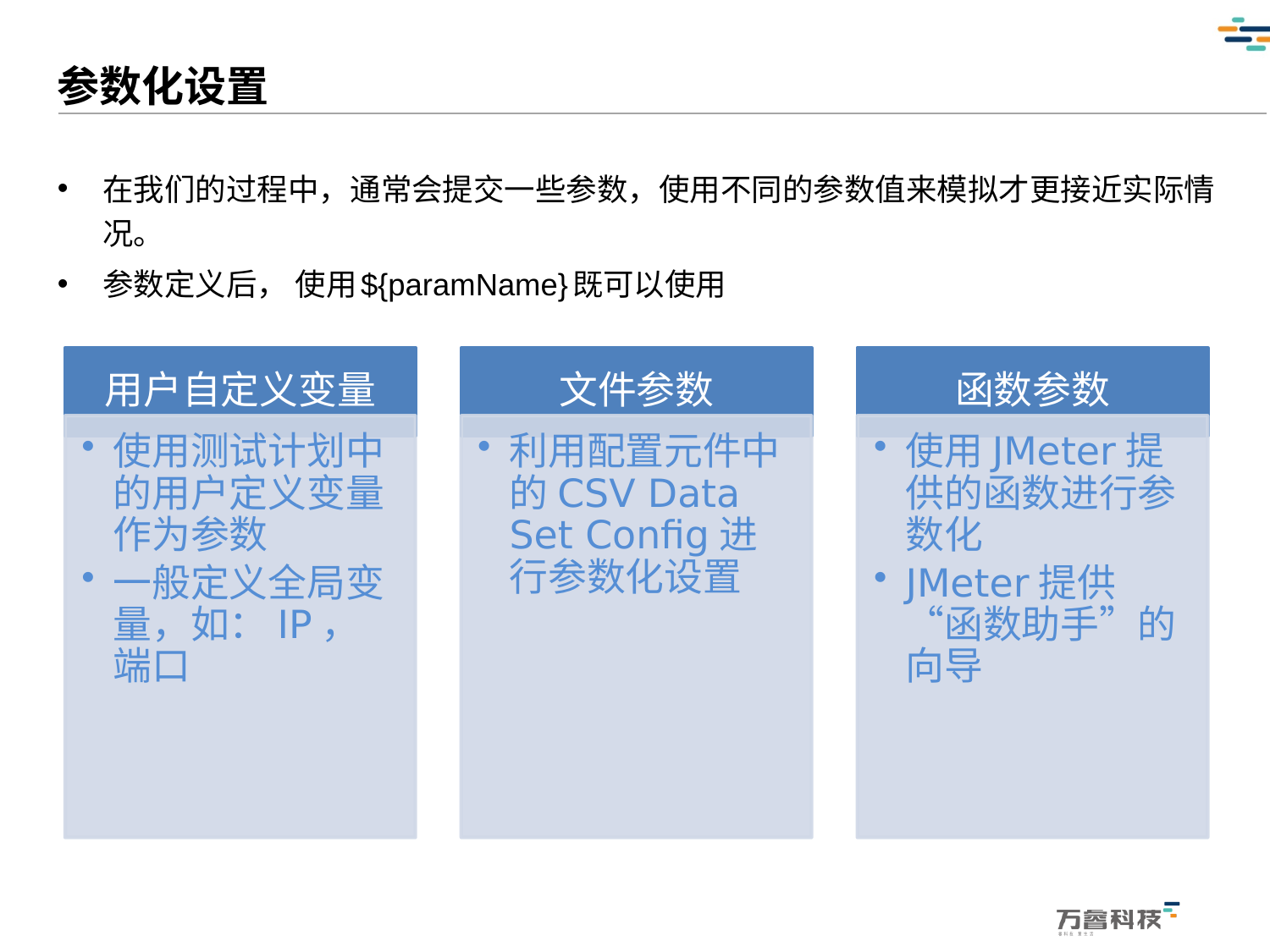

# 参数化设置
在我们的过程中，通常会提交一些参数，使用不同的参数值来模拟才更接近实际情况。
参数定义后， 使用${paramName}既可以使用
用户自定义变量
使用测试计划中的用户定义变量作为参数
一般定义全局变量，如：IP，端口
文件参数
利用配置元件中的CSV Data Set Config进行参数化设置
函数参数
使用JMeter提供的函数进行参数化
JMeter提供“函数助手”的向导